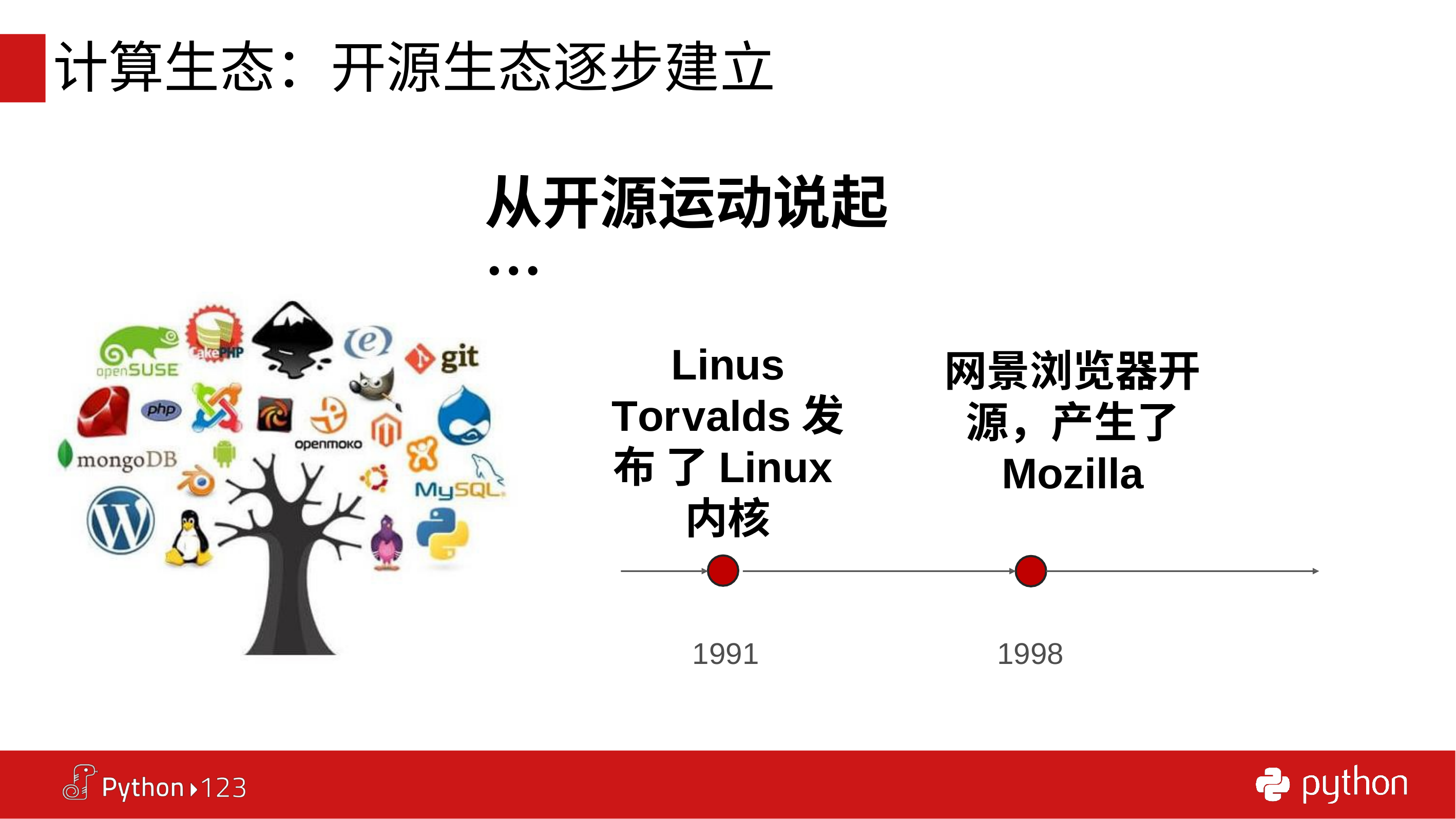

# 计算生态：开源生态逐步建立

从开源运动说起…

Linus
Torvalds发布 了Linux内核
网景浏览器开 源，产生了 Mozilla

1991
1998